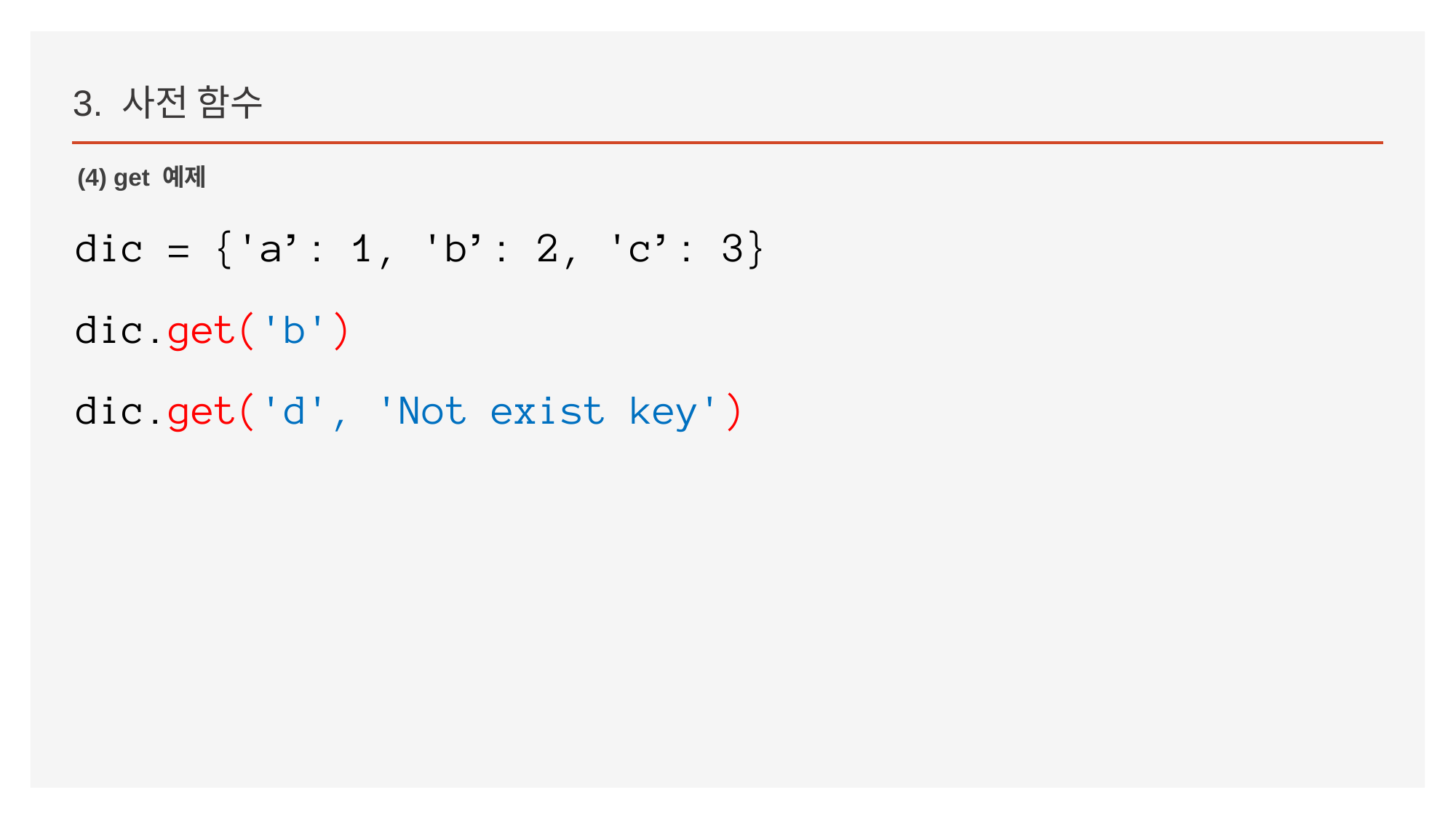

3. 사전 함수
(4) get 예제
dic = {'a’: 1, 'b’: 2, 'c’: 3}
dic.get('b')
dic.get('d', 'Not exist key')